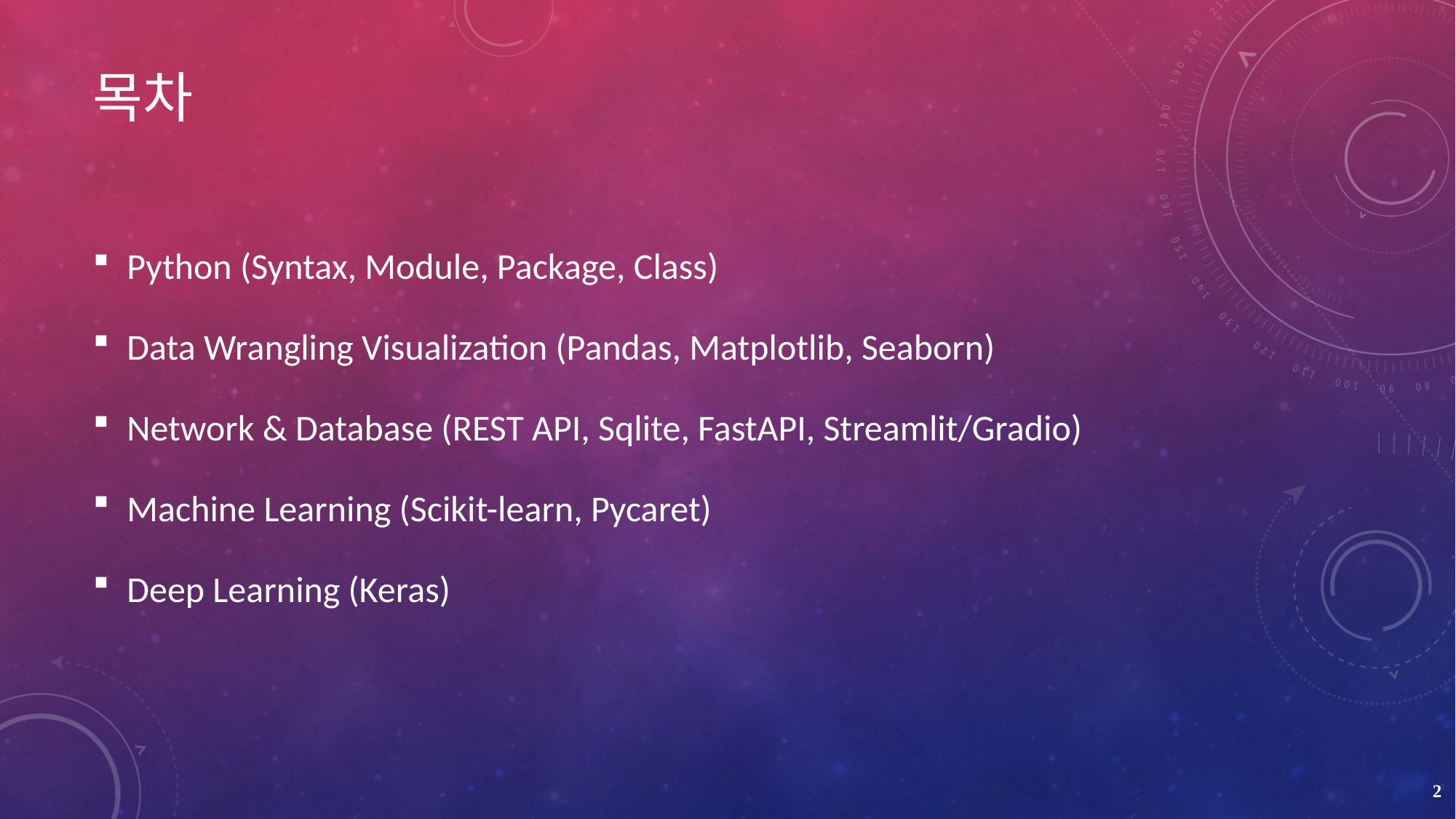

# 목차
Python (Syntax, Module, Package, Class)
Data Wrangling Visualization (Pandas, Matplotlib, Seaborn)
Network & Database (REST API, Sqlite, FastAPI, Streamlit/Gradio)
Machine Learning (Scikit-learn, Pycaret)
Deep Learning (Keras)
2